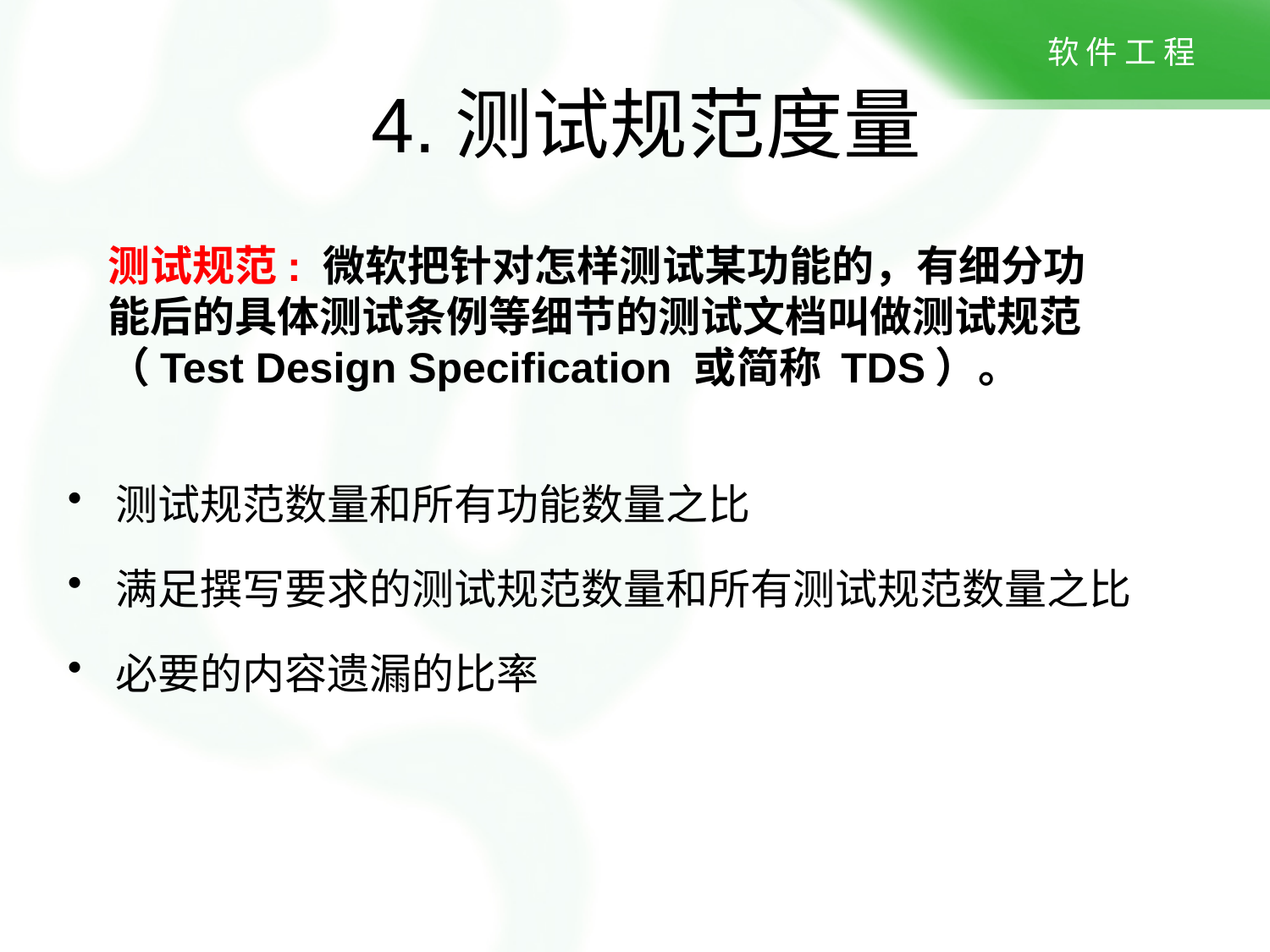

# 4.测试规范度量
测试规范: 微软把针对怎样测试某功能的，有细分功能后的具体测试条例等细节的测试文档叫做测试规范（Test Design Specification 或简称 TDS）。

测试规范数量和所有功能数量之比
满足撰写要求的测试规范数量和所有测试规范数量之比
必要的内容遗漏的比率